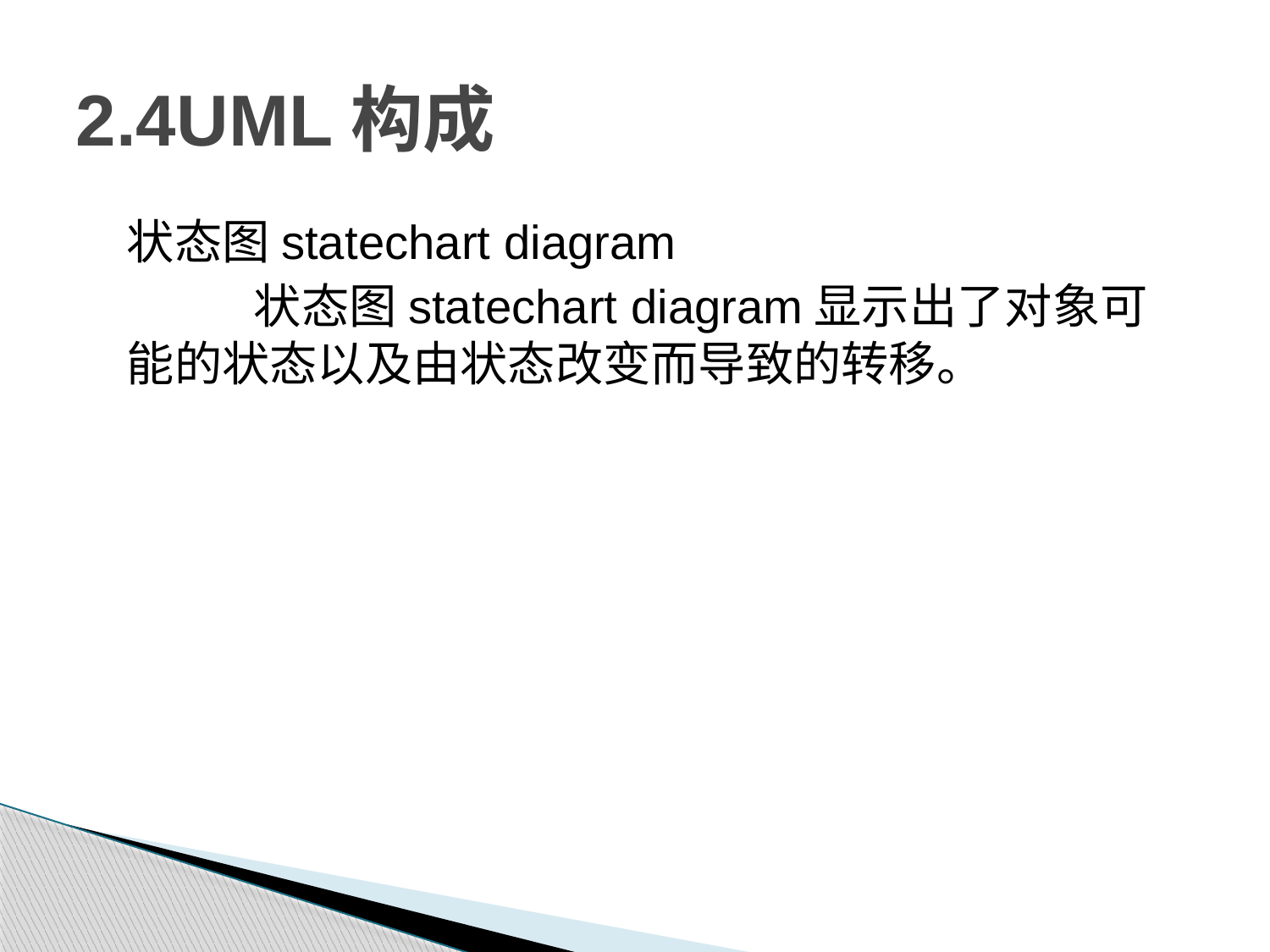

# 2.4UML构成
	状态图statechart diagram
		状态图statechart diagram显示出了对象可能的状态以及由状态改变而导致的转移。